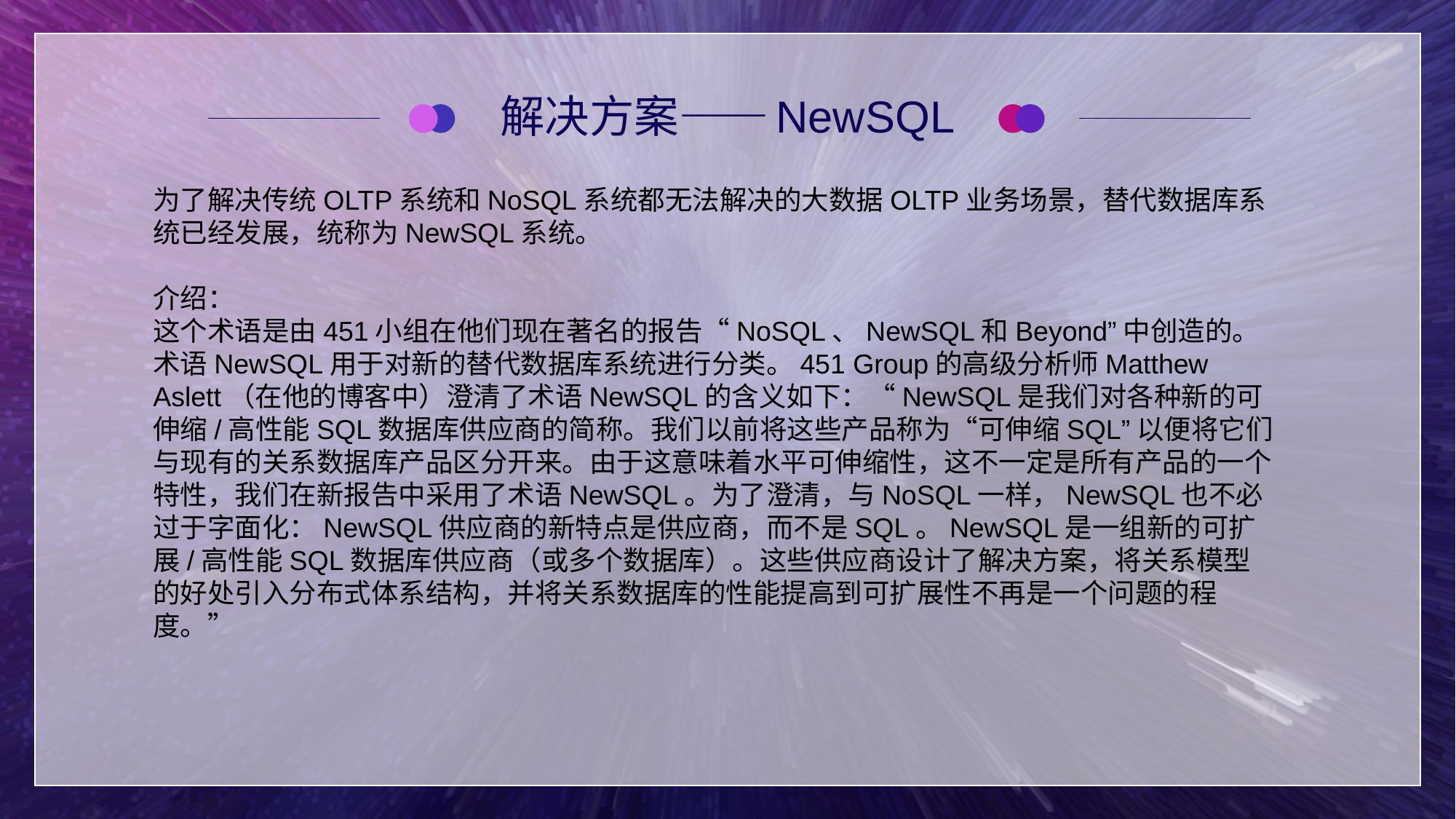

解决方案——NewSQL
为了解决传统OLTP系统和NoSQL系统都无法解决的大数据OLTP业务场景，替代数据库系统已经发展，统称为NewSQL系统。

介绍：
这个术语是由451小组在他们现在著名的报告“NoSQL、NewSQL和Beyond”中创造的。
术语NewSQL用于对新的替代数据库系统进行分类。451 Group的高级分析师Matthew Aslett（在他的博客中）澄清了术语NewSQL的含义如下：“NewSQL是我们对各种新的可伸缩/高性能SQL数据库供应商的简称。我们以前将这些产品称为“可伸缩SQL”以便将它们与现有的关系数据库产品区分开来。由于这意味着水平可伸缩性，这不一定是所有产品的一个特性，我们在新报告中采用了术语NewSQL。为了澄清，与NoSQL一样，NewSQL也不必过于字面化：NewSQL供应商的新特点是供应商，而不是SQL。NewSQL是一组新的可扩展/高性能SQL数据库供应商（或多个数据库）。这些供应商设计了解决方案，将关系模型的好处引入分布式体系结构，并将关系数据库的性能提高到可扩展性不再是一个问题的程度。”